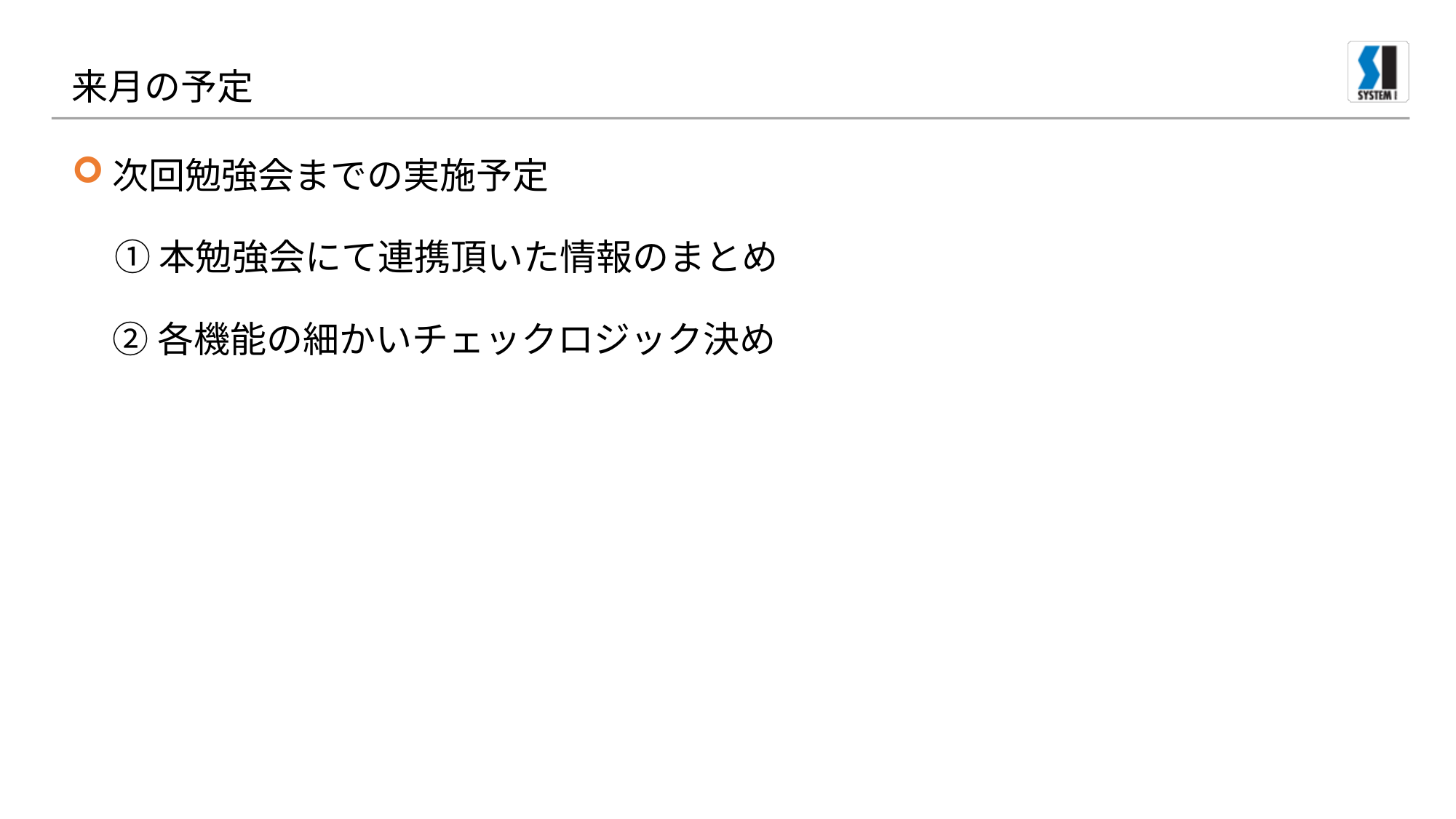

# 来月の予定
次回勉強会までの実施予定
①本勉強会にて連携頂いた情報のまとめ
②各機能の細かいチェックロジック決め